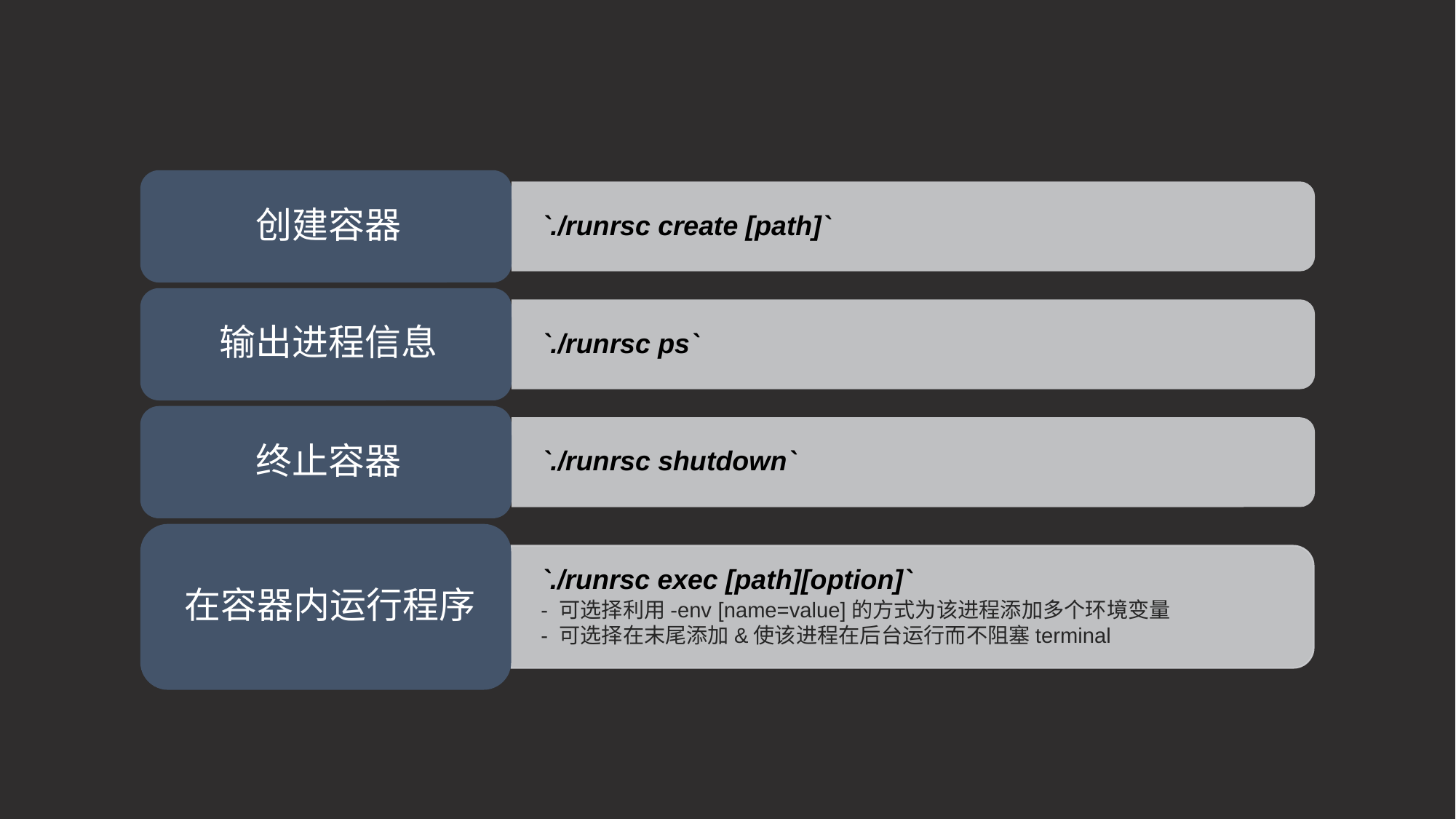

`./runrsc create [path]`
创建容器
`./runrsc ps`
输出进程信息
`./runrsc shutdown`
终止容器
`./runrsc exec [path][option]`
- 可选择利用-env [name=value]的方式为该进程添加多个环境变量
- 可选择在末尾添加&使该进程在后台运行而不阻塞terminal
在容器内运行程序